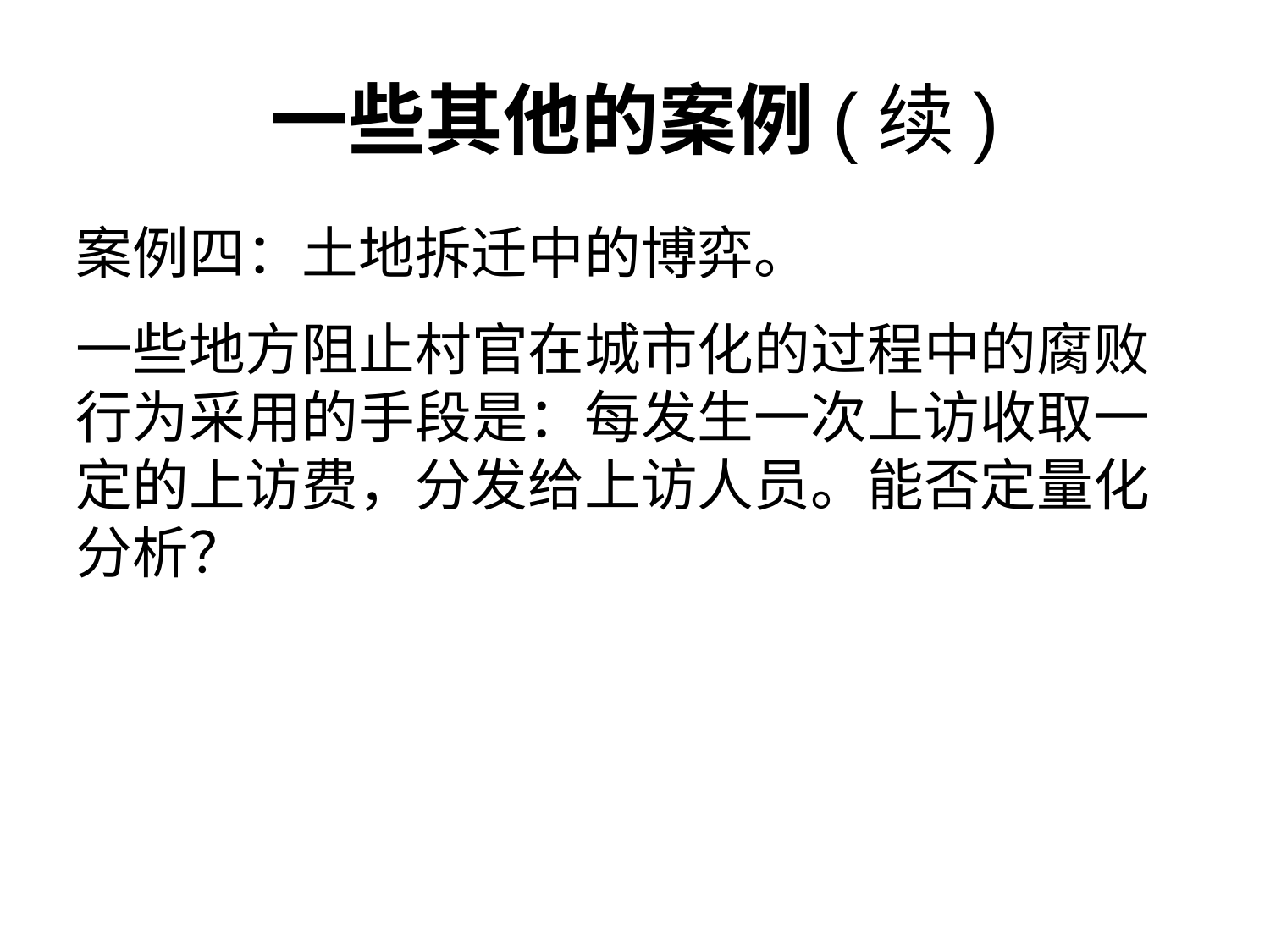

# 一些其他的案例(续)
案例四：土地拆迁中的博弈。
一些地方阻止村官在城市化的过程中的腐败行为采用的手段是：每发生一次上访收取一定的上访费，分发给上访人员。能否定量化分析？